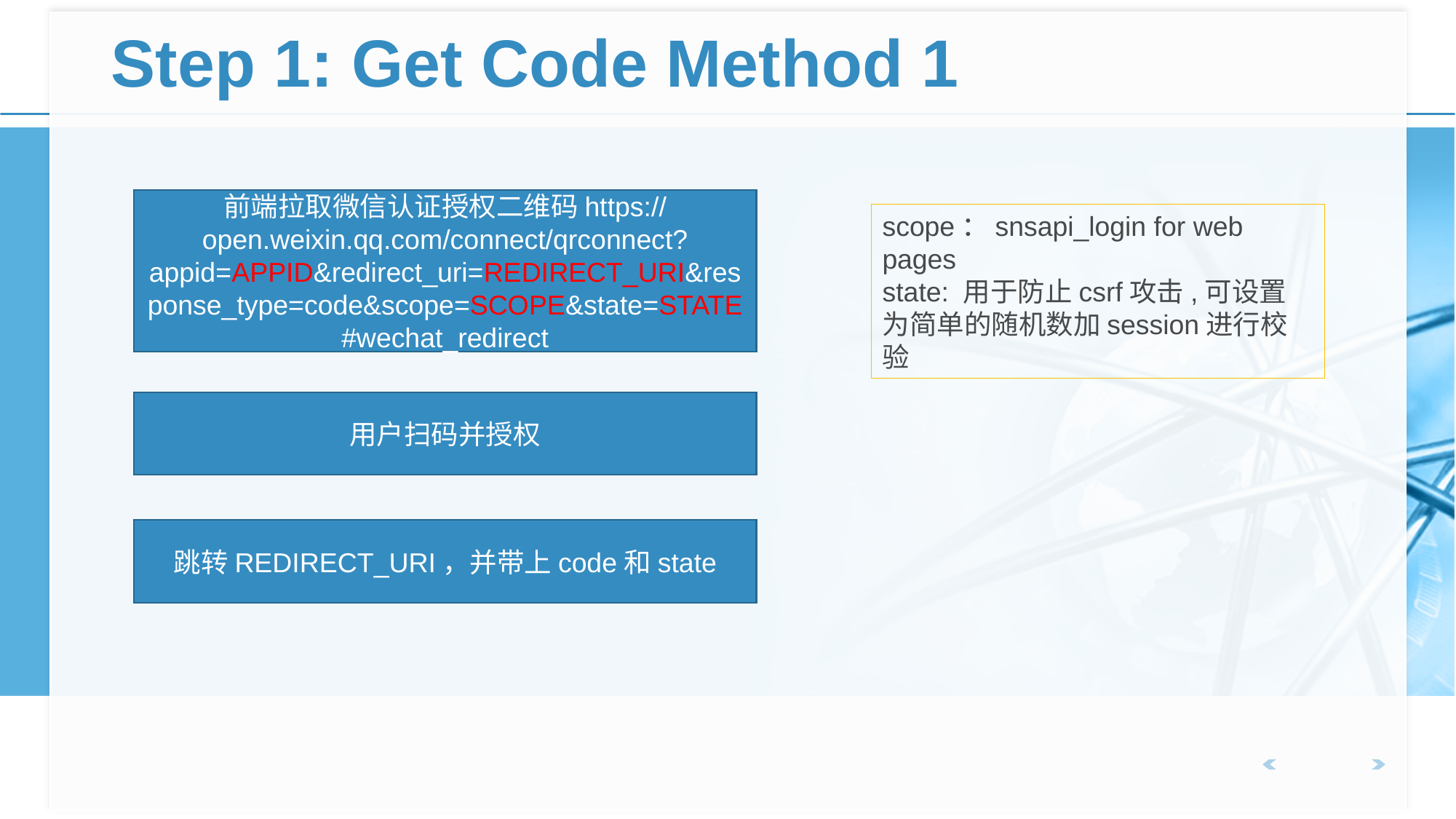

# Step 1: Get Code Method 1
前端拉取微信认证授权二维码https://open.weixin.qq.com/connect/qrconnect?appid=APPID&redirect_uri=REDIRECT_URI&response_type=code&scope=SCOPE&state=STATE#wechat_redirect
scope：snsapi_login for web pages
state: 用于防止csrf攻击,可设置为简单的随机数加session进行校验
用户扫码并授权
跳转REDIRECT_URI，并带上code和state